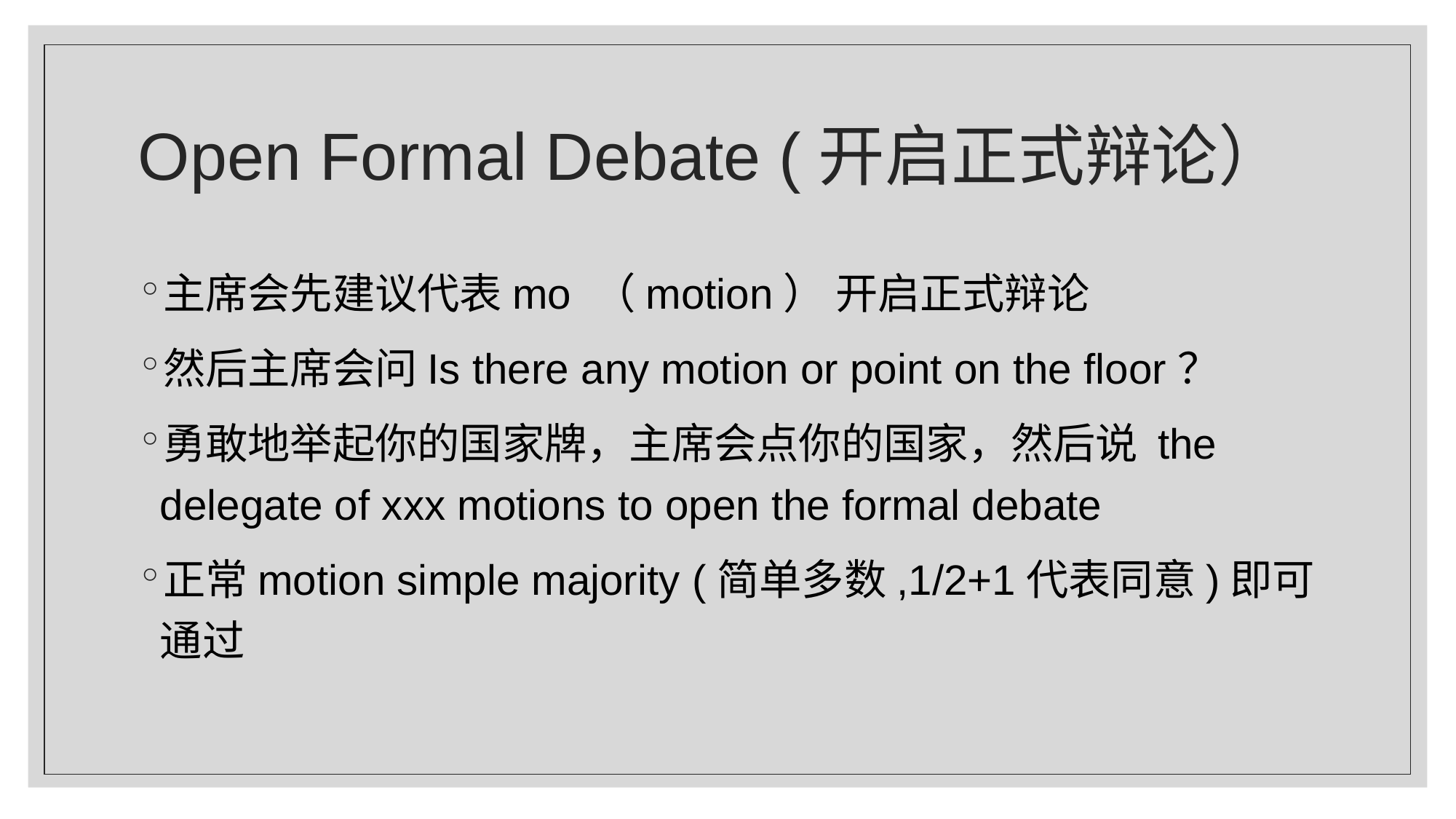

# Open Formal Debate (开启正式辩论）
主席会先建议代表mo （motion） 开启正式辩论
然后主席会问Is there any motion or point on the floor？
勇敢地举起你的国家牌，主席会点你的国家，然后说 the delegate of xxx motions to open the formal debate
正常motion simple majority (简单多数,1/2+1代表同意)即可通过